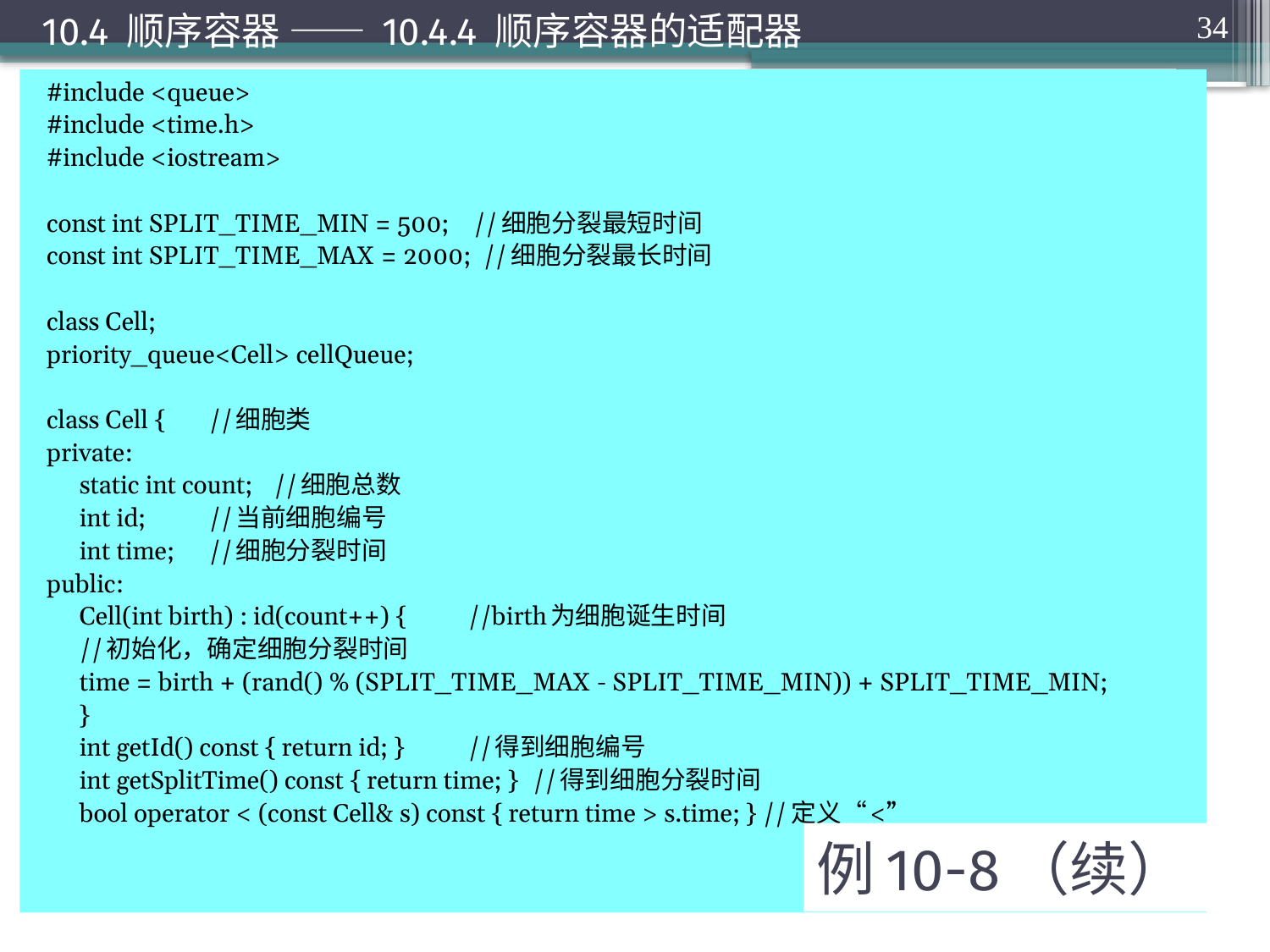

10.4 顺序容器 —— 10.4.4 顺序容器的适配器
34
#include <queue>
#include <time.h>
#include <iostream>

const int SPLIT_TIME_MIN = 500;    //细胞分裂最短时间
const int SPLIT_TIME_MAX = 2000;  //细胞分裂最长时间

class Cell;
priority_queue<Cell> cellQueue;

class Cell {	//细胞类
private:
	static int count;	//细胞总数
	int id;		//当前细胞编号
	int time;	//细胞分裂时间
public:
	Cell(int birth) : id(count++) {	//birth为细胞诞生时间
		//初始化，确定细胞分裂时间
		time = birth + (rand() % (SPLIT_TIME_MAX - SPLIT_TIME_MIN)) + SPLIT_TIME_MIN;
	}
	int getId() const { return id; }			//得到细胞编号
	int getSplitTime() const { return time; }	//得到细胞分裂时间
	bool operator < (const Cell& s) const { return time > s.time; } //定义“<”

# 例10-8（续）